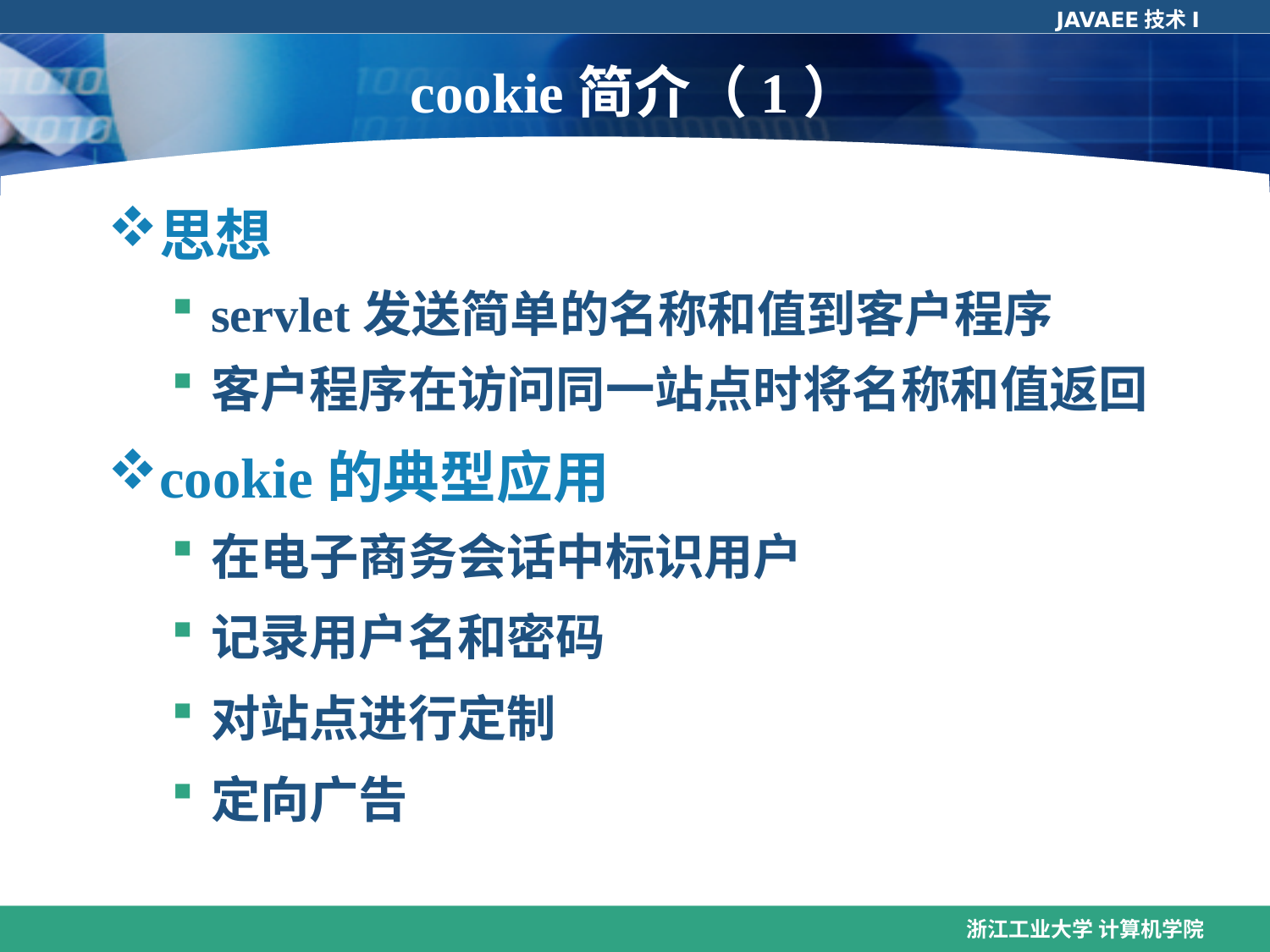

# cookie简介（1）
思想
servlet发送简单的名称和值到客户程序
客户程序在访问同一站点时将名称和值返回
cookie的典型应用
在电子商务会话中标识用户
记录用户名和密码
对站点进行定制
定向广告